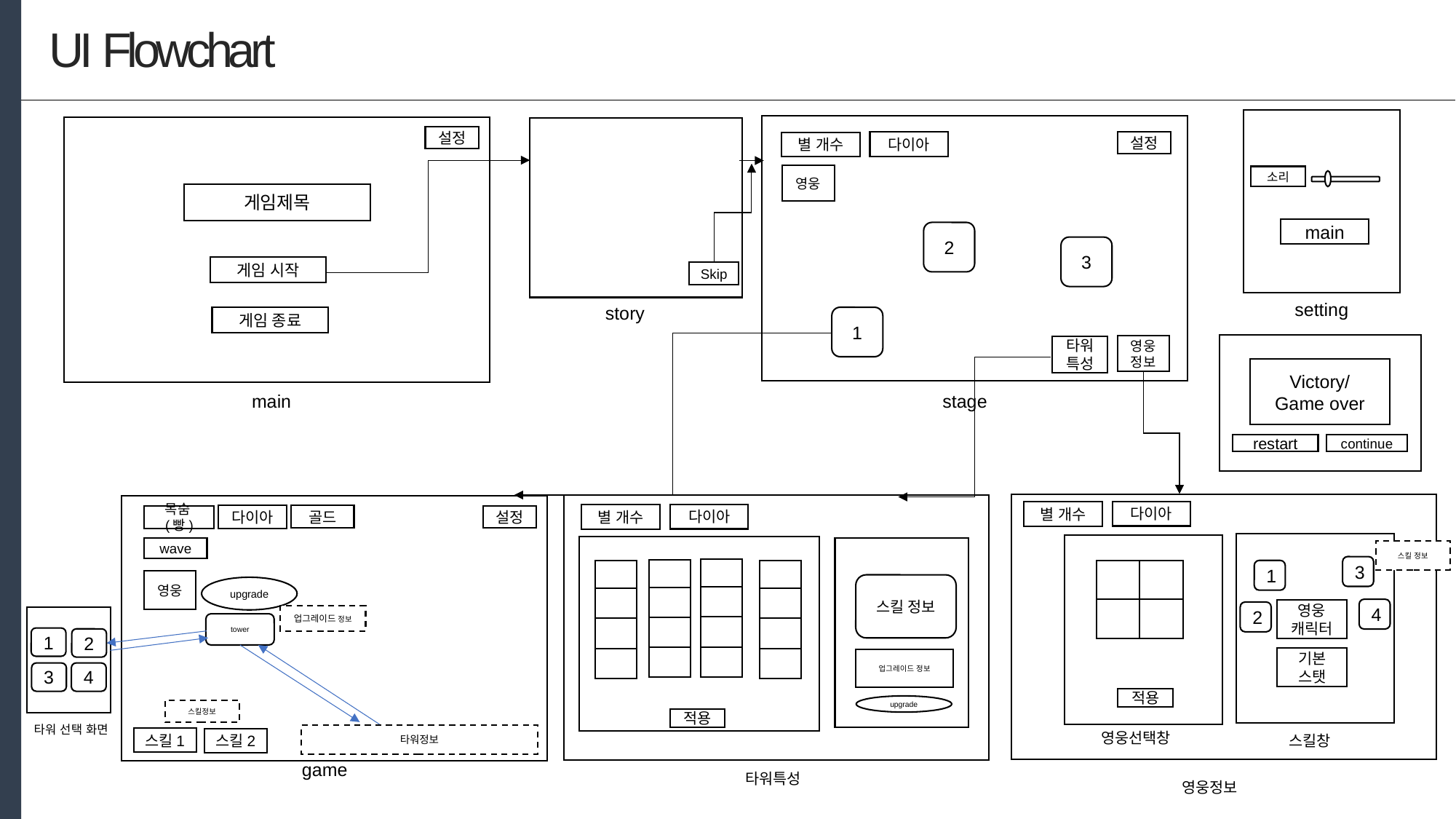

UI Flowchart

소리

main
setting

다이아
설정
별 개수
영웅
2
3
1
영웅정보
타워
특성
stage

설정
게임제목
게임 시작
게임 종료
main

Skip
story

Victory/
Game over
restart
continue

다이아
별 개수

스킬 정보
3
1
4
영웅 캐릭터
2
기본 스탯
적용
영웅선택창
스킬창
영웅정보

다이아
별 개수

스킬 정보
업그레이드 정보
upgrade
적용
타워특성

다이아
골드
설정
목숨(빵)
wave
영웅
upgrade
업그레이드 정보

tower
1
2
3
4
스킬정보
타워 선택 화면
타워정보
스킬1
스킬2
game